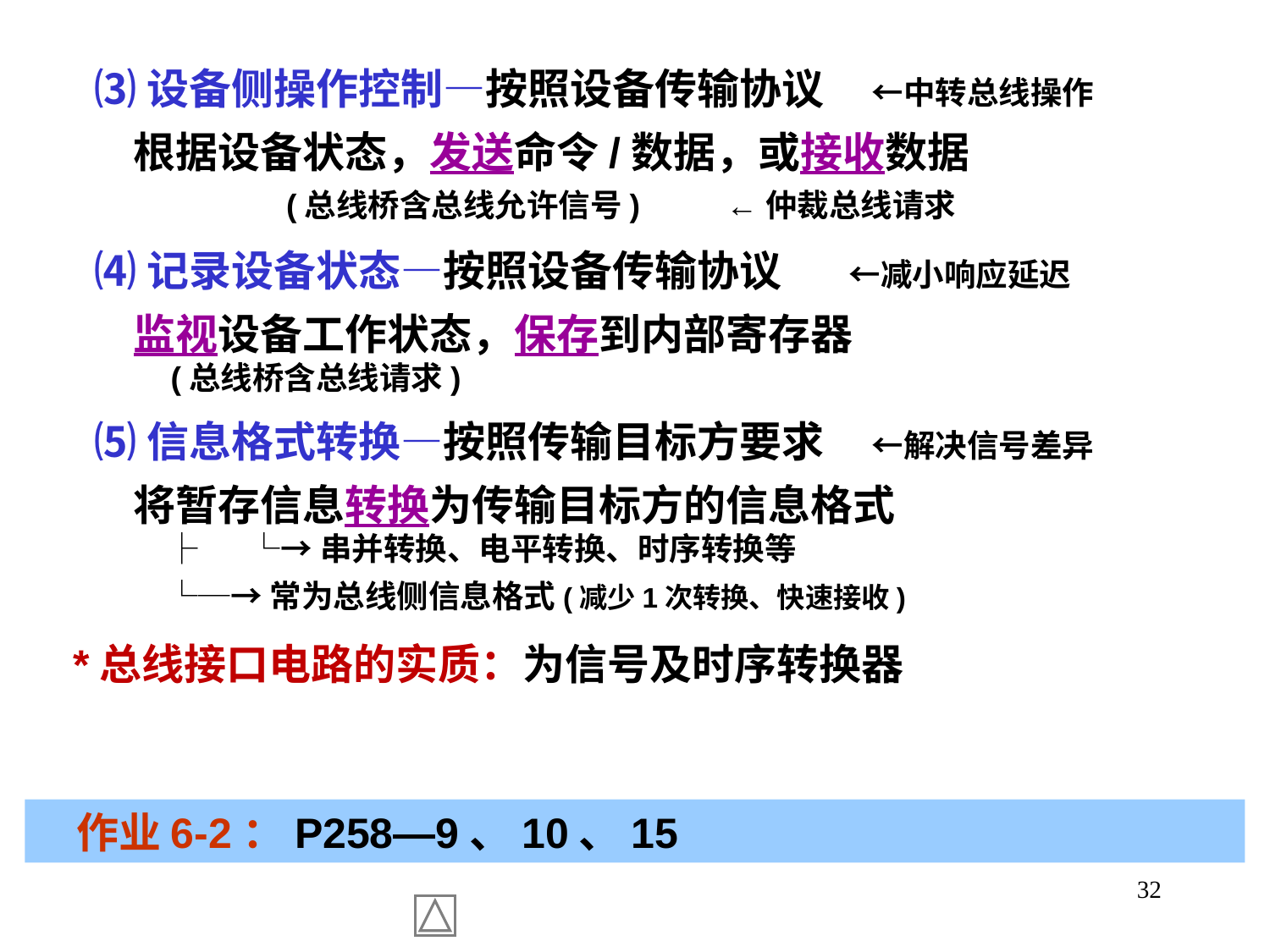

⑶设备侧操作控制—按照设备传输协议     ←中转总线操作
         根据设备状态，发送命令/数据，或接收数据
                            (总线桥含总线允许信号)          ←仲裁总线请求
      ⑷记录设备状态—按照设备传输协议       ←减小响应延迟
         监视设备工作状态，保存到内部寄存器
               (总线桥含总线请求)
      ⑸信息格式转换—按照传输目标方要求     ←解决信号差异
         将暂存信息转换为传输目标方的信息格式
                  ├       └→串并转换、电平转换、时序转换等
                  └─→常为总线侧信息格式(减少1次转换、快速接收)
   *总线接口电路的实质：为信号及时序转换器
   作业6-2：P258—9、10、15
32